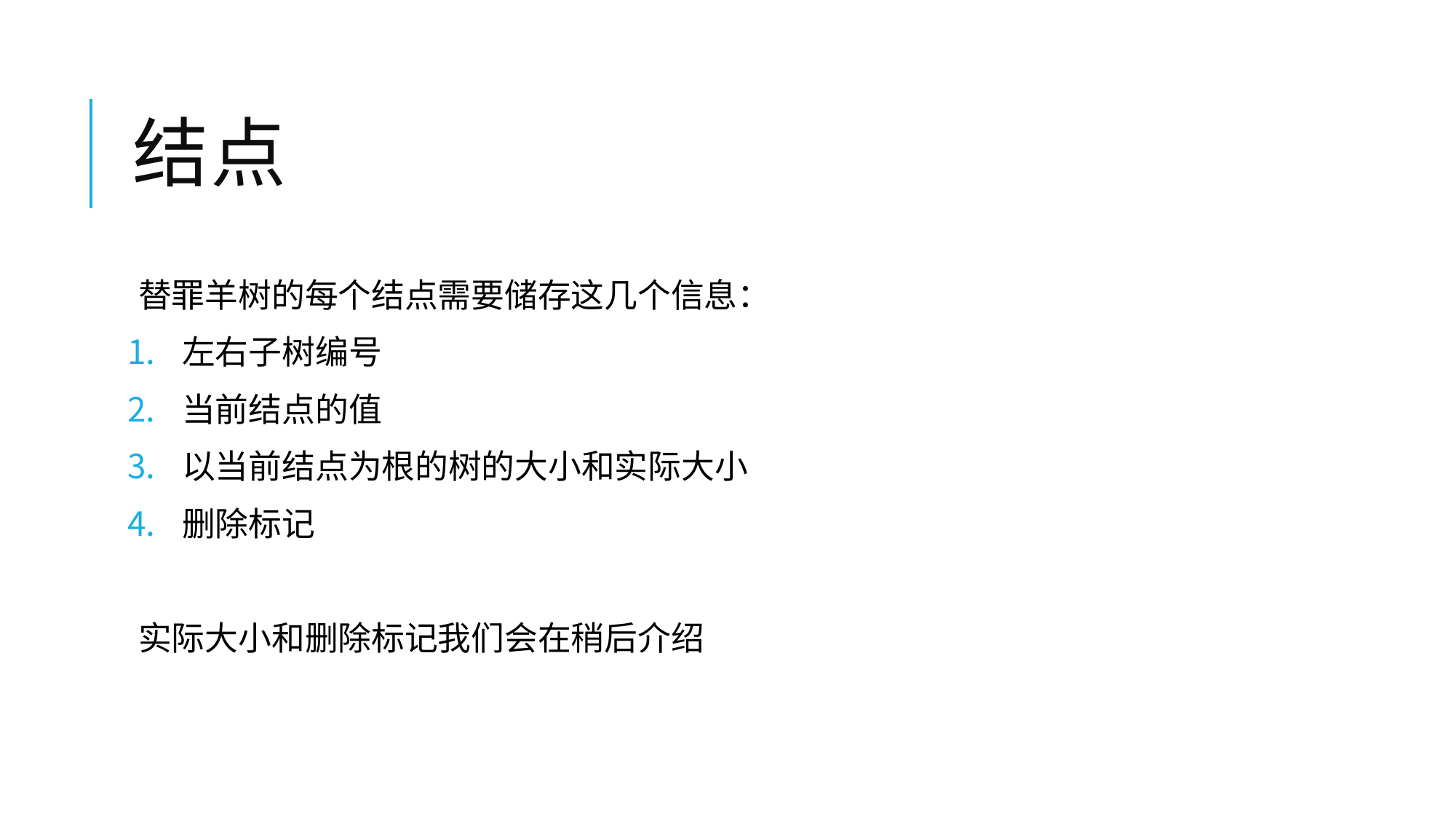

# 结点
替罪羊树的每个结点需要储存这几个信息：
左右子树编号
当前结点的值
以当前结点为根的树的大小和实际大小
删除标记

实际大小和删除标记我们会在稍后介绍